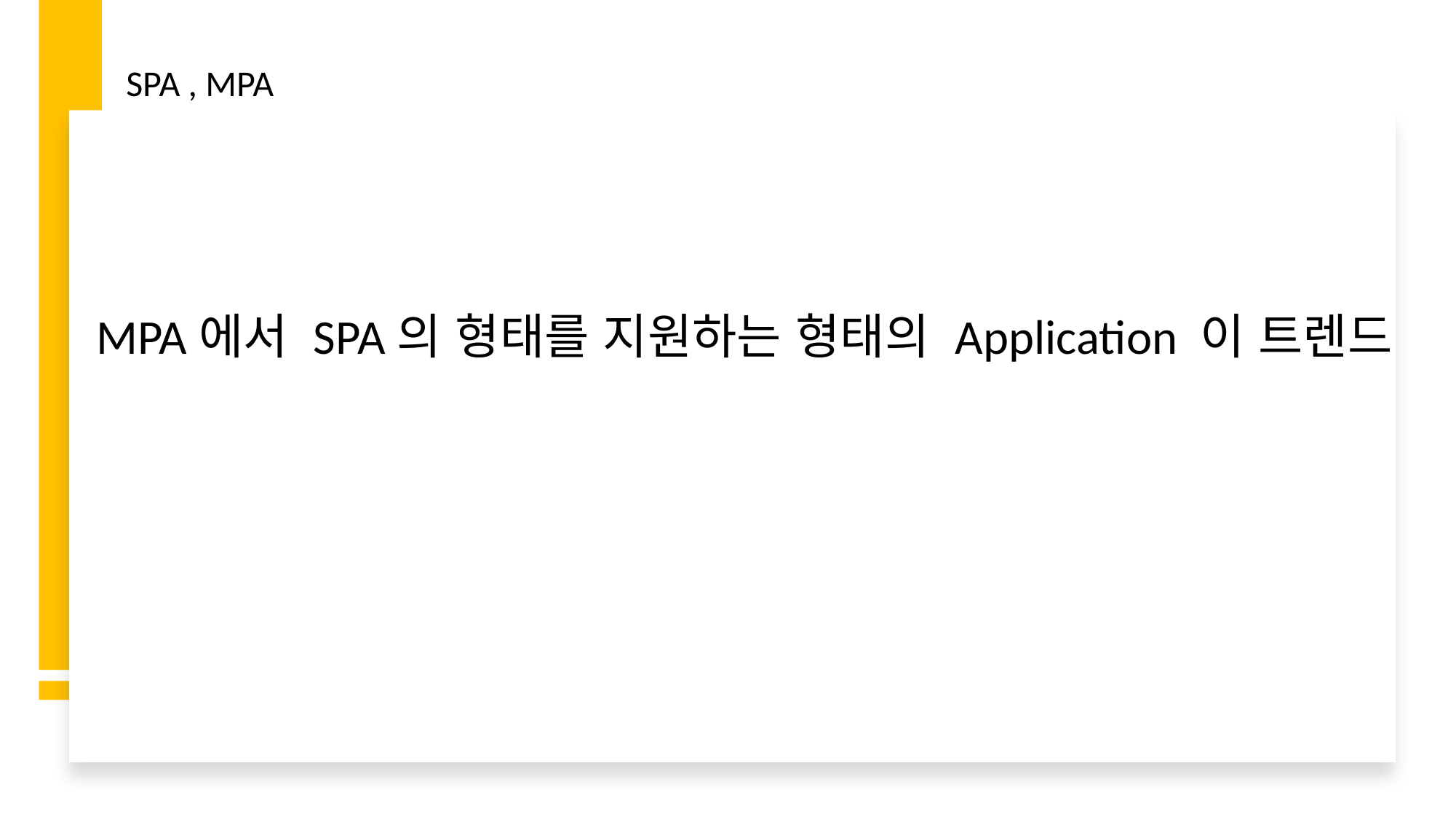

SPA , MPA

MPA에서 SPA의 형태를 지원하는 형태의 Application 이 트렌드